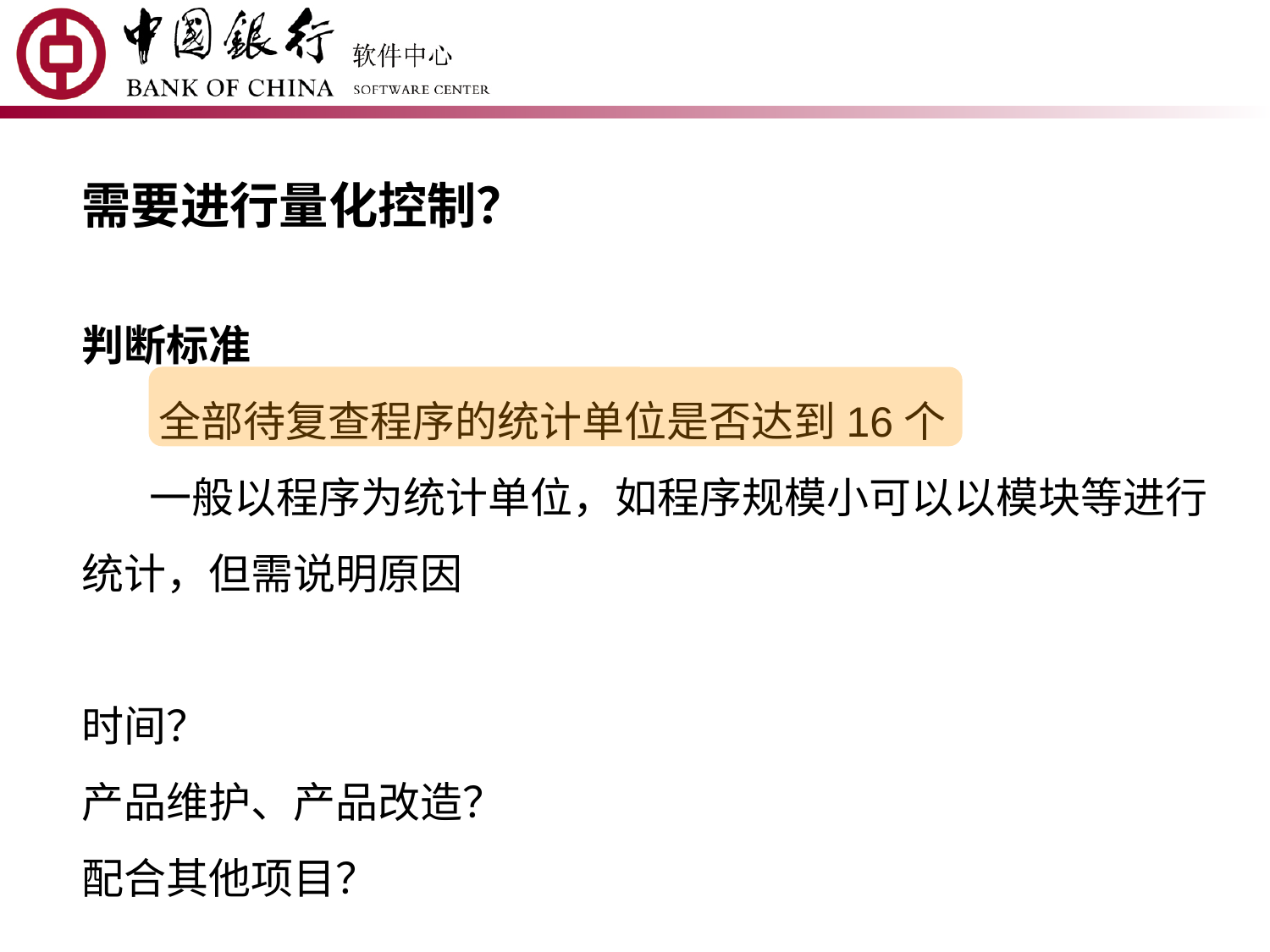

需要进行量化控制？

判断标准
       全部待复查程序的统计单位是否达到16个
      一般以程序为统计单位，如程序规模小可以以模块等进行统计，但需说明原因

时间？
产品维护、产品改造？
配合其他项目？